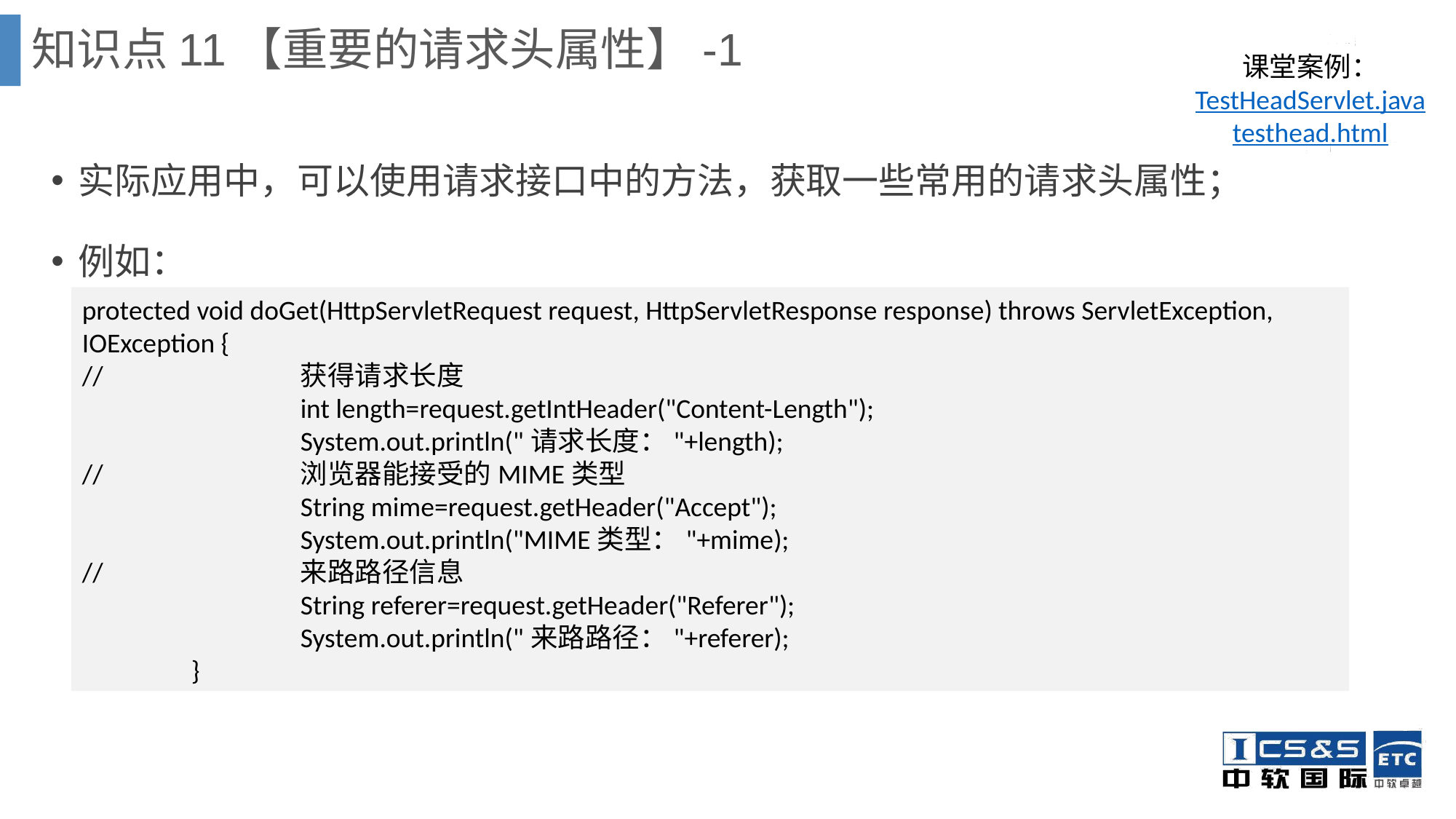

知识点11【重要的请求头属性】-1
课堂案例：
TestHeadServlet.java
testhead.html
实际应用中，可以使用请求接口中的方法，获取一些常用的请求头属性；
例如：
protected void doGet(HttpServletRequest request, HttpServletResponse response) throws ServletException, IOException {
//		获得请求长度
		int length=request.getIntHeader("Content-Length");
		System.out.println("请求长度："+length);
//		浏览器能接受的MIME类型
		String mime=request.getHeader("Accept");
		System.out.println("MIME类型："+mime);
//		来路路径信息
		String referer=request.getHeader("Referer");
		System.out.println("来路路径："+referer);
	}